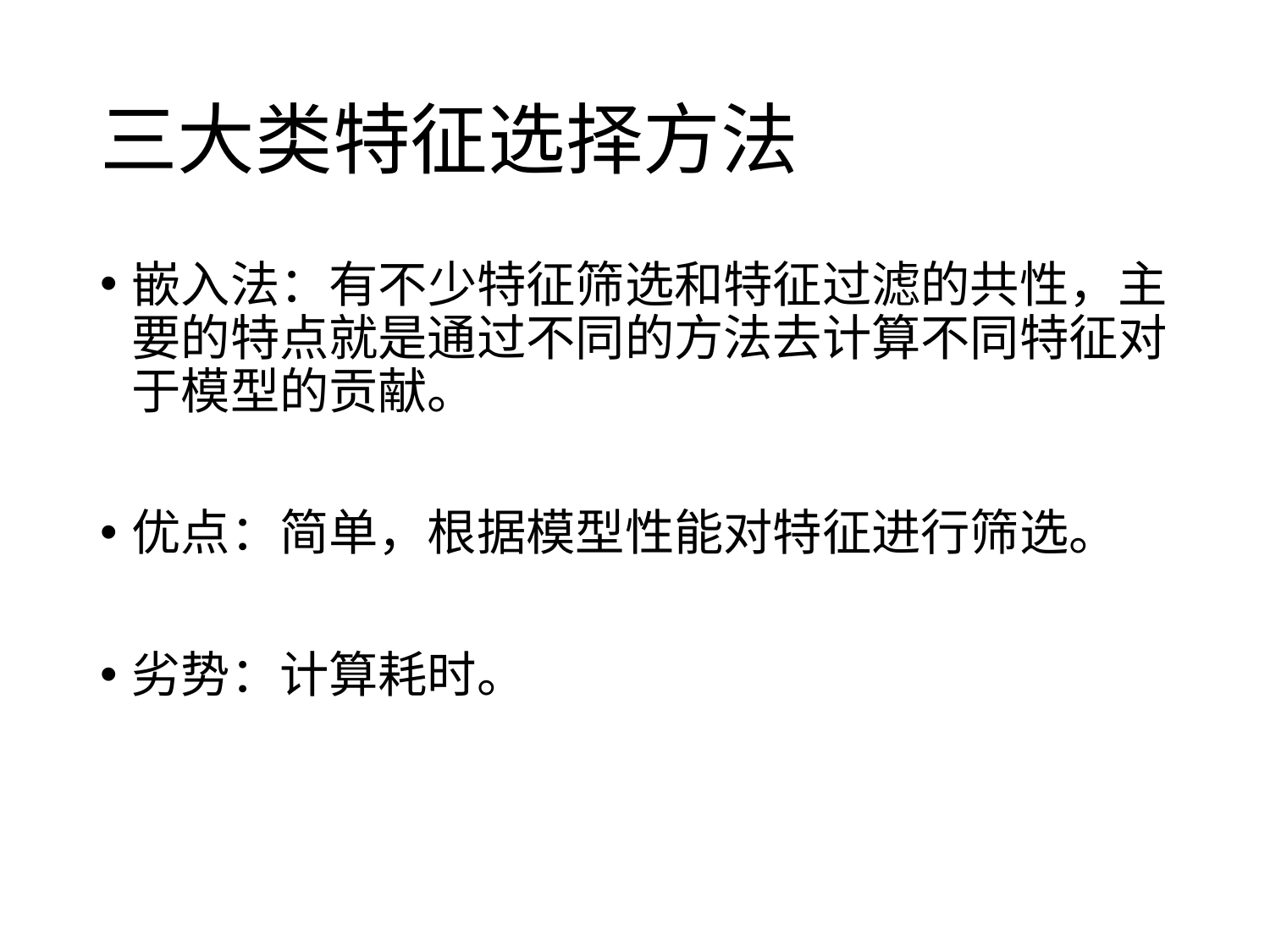

# 三大类特征选择方法
嵌入法：有不少特征筛选和特征过滤的共性，主要的特点就是通过不同的方法去计算不同特征对于模型的贡献。

优点：简单，根据模型性能对特征进行筛选。

劣势：计算耗时。